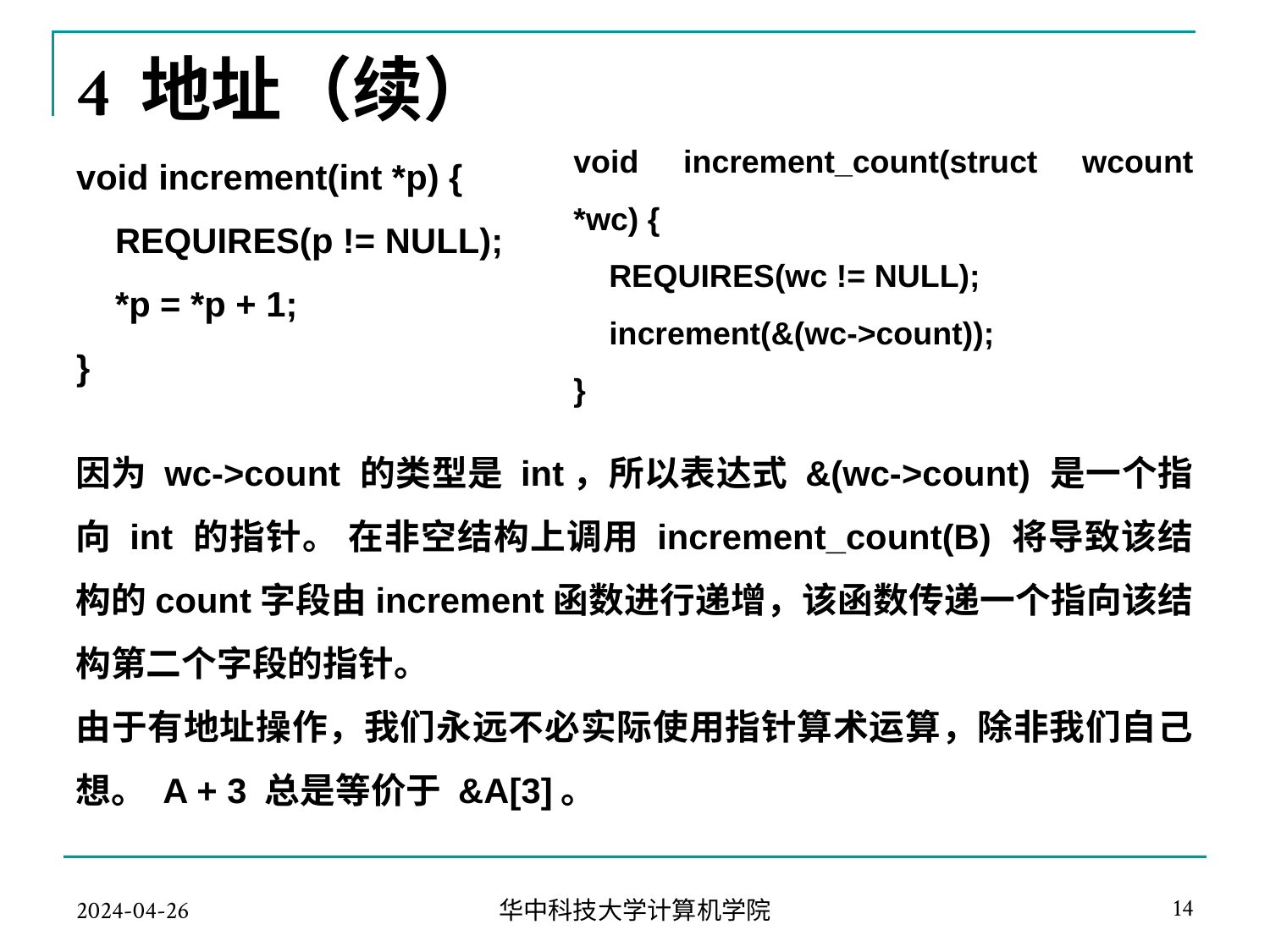

# 4 地址（续）
void increment_count(struct wcount *wc) {
    REQUIRES(wc != NULL);
    increment(&(wc->count));
}
void increment(int *p) {
    REQUIRES(p != NULL);
    *p = *p + 1;
}
因为 wc->count 的类型是 int，所以表达式 &(wc->count) 是一个指向 int 的指针。 在非空结构上调用 increment_count(B) 将导致该结构的count字段由increment函数进行递增，该函数传递一个指向该结构第二个字段的指针。
由于有地址操作，我们永远不必实际使用指针算术运算，除非我们自己想。 A + 3 总是等价于 &A[3]。
2024-04-26
14
华中科技大学计算机学院